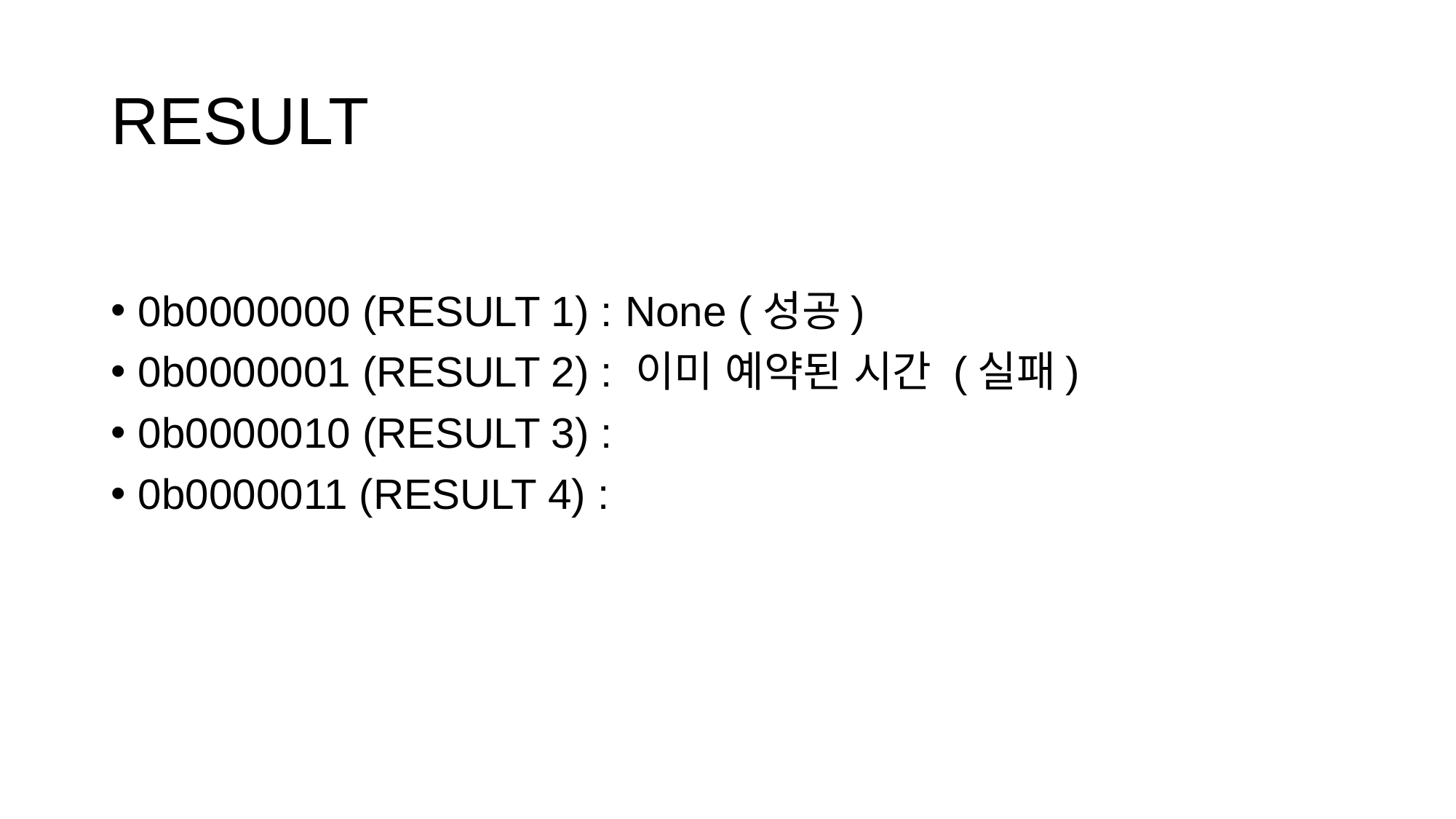

# RESULT

0b0000000 (RESULT 1) : None (성공)
0b0000001 (RESULT 2) : 이미 예약된 시간 (실패)
0b0000010 (RESULT 3) :
0b0000011 (RESULT 4) :